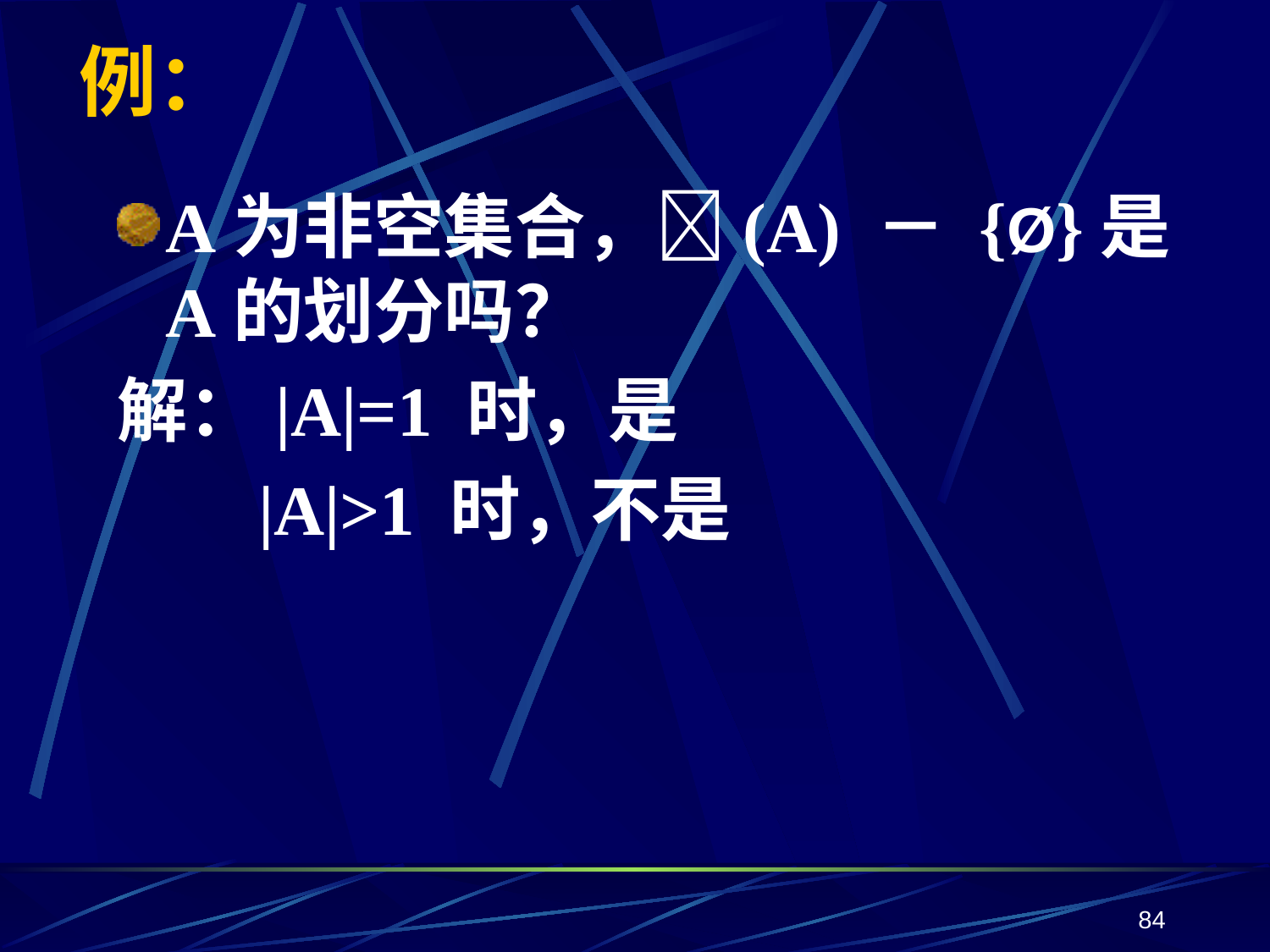

# 例：
A为非空集合，ρ(A) － {Ø}是A的划分吗？
解：|A|=1 时，是
        |A|>1 时，不是

84